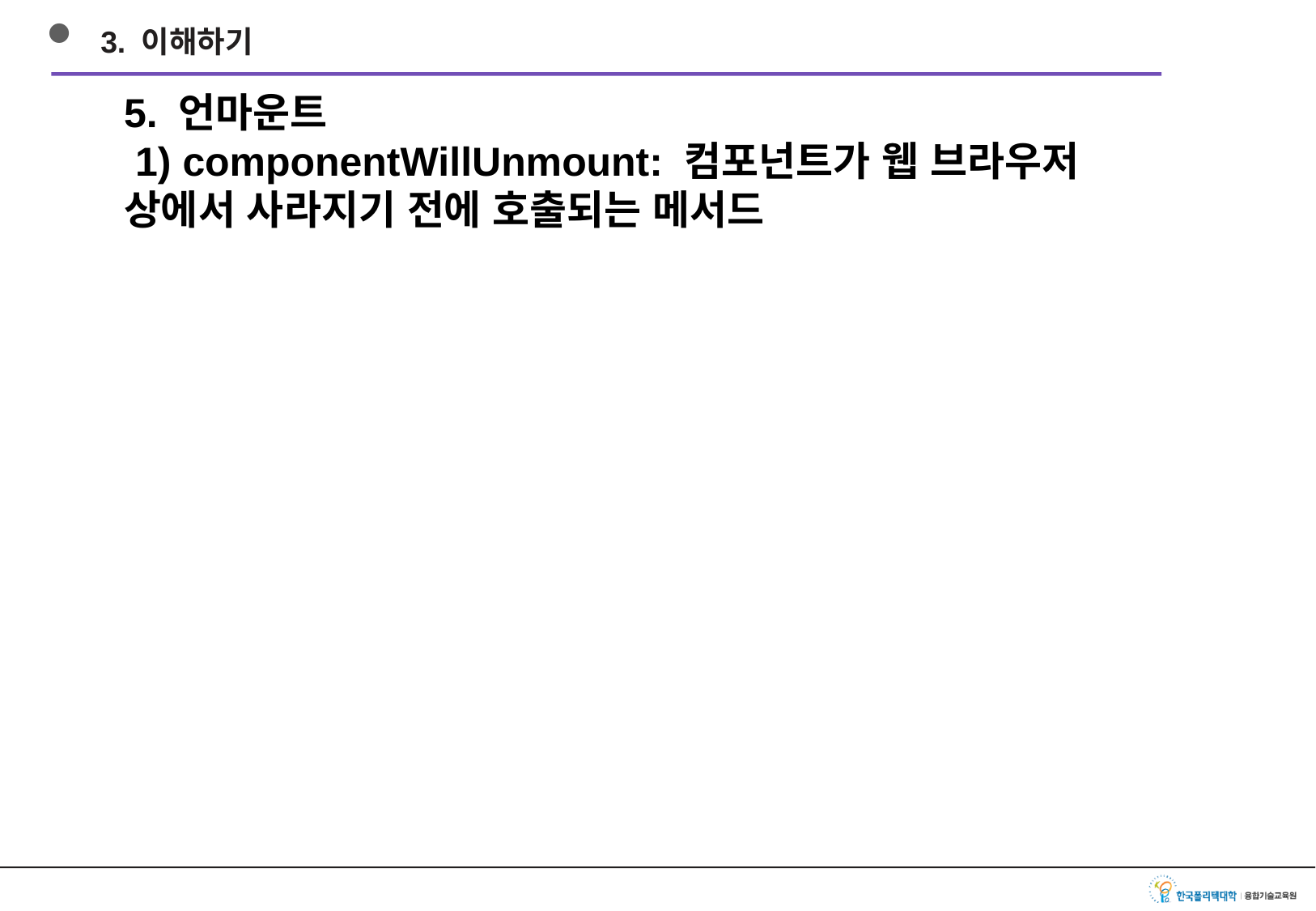

3. 이해하기
5. 언마운트
 1) componentWillUnmount: 컴포넌트가 웹 브라우저 상에서 사라지기 전에 호출되는 메서드